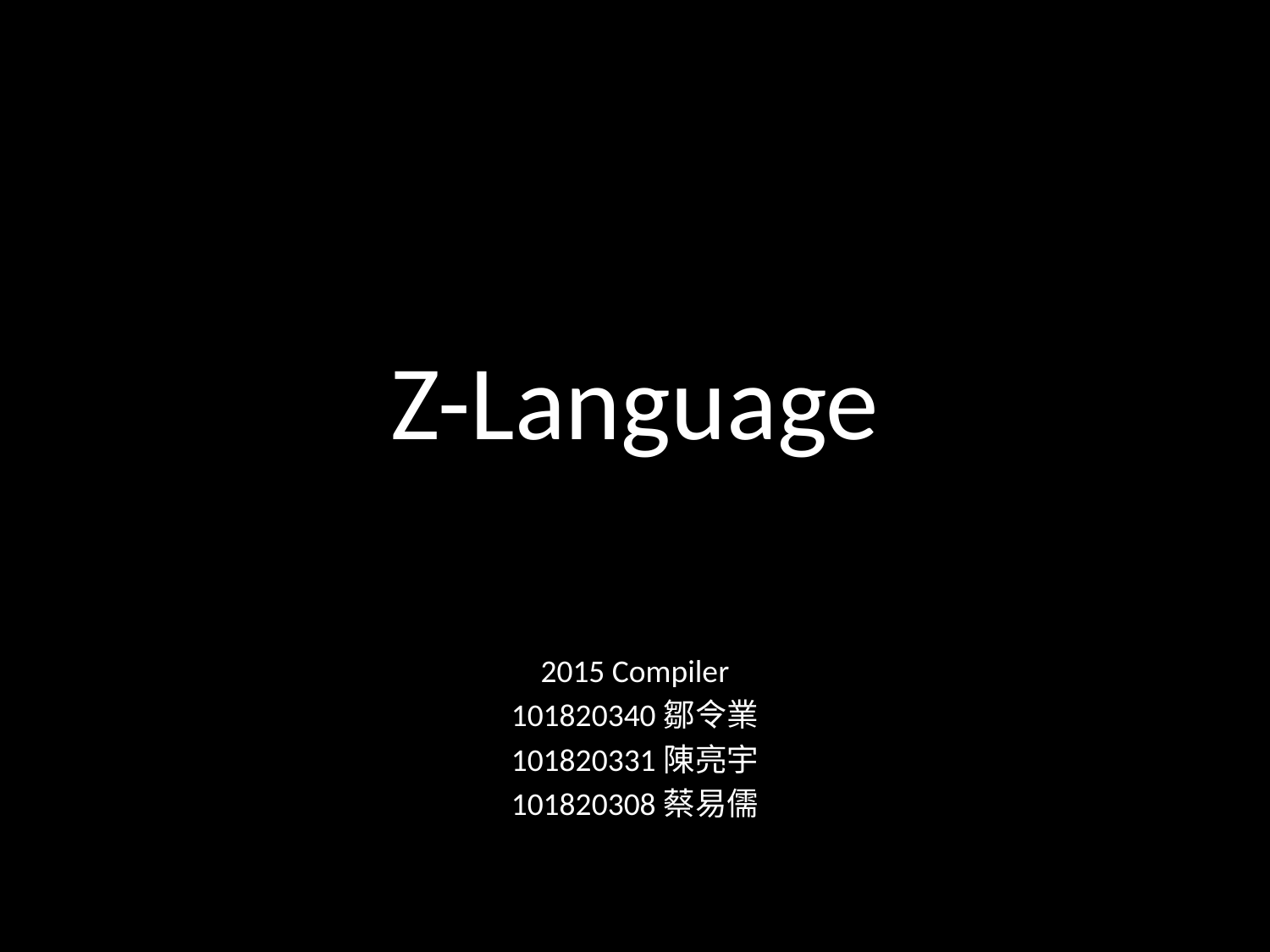

# Z-Language
2015 Compiler
101820340鄒令業
101820331陳亮宇
101820308蔡易儒